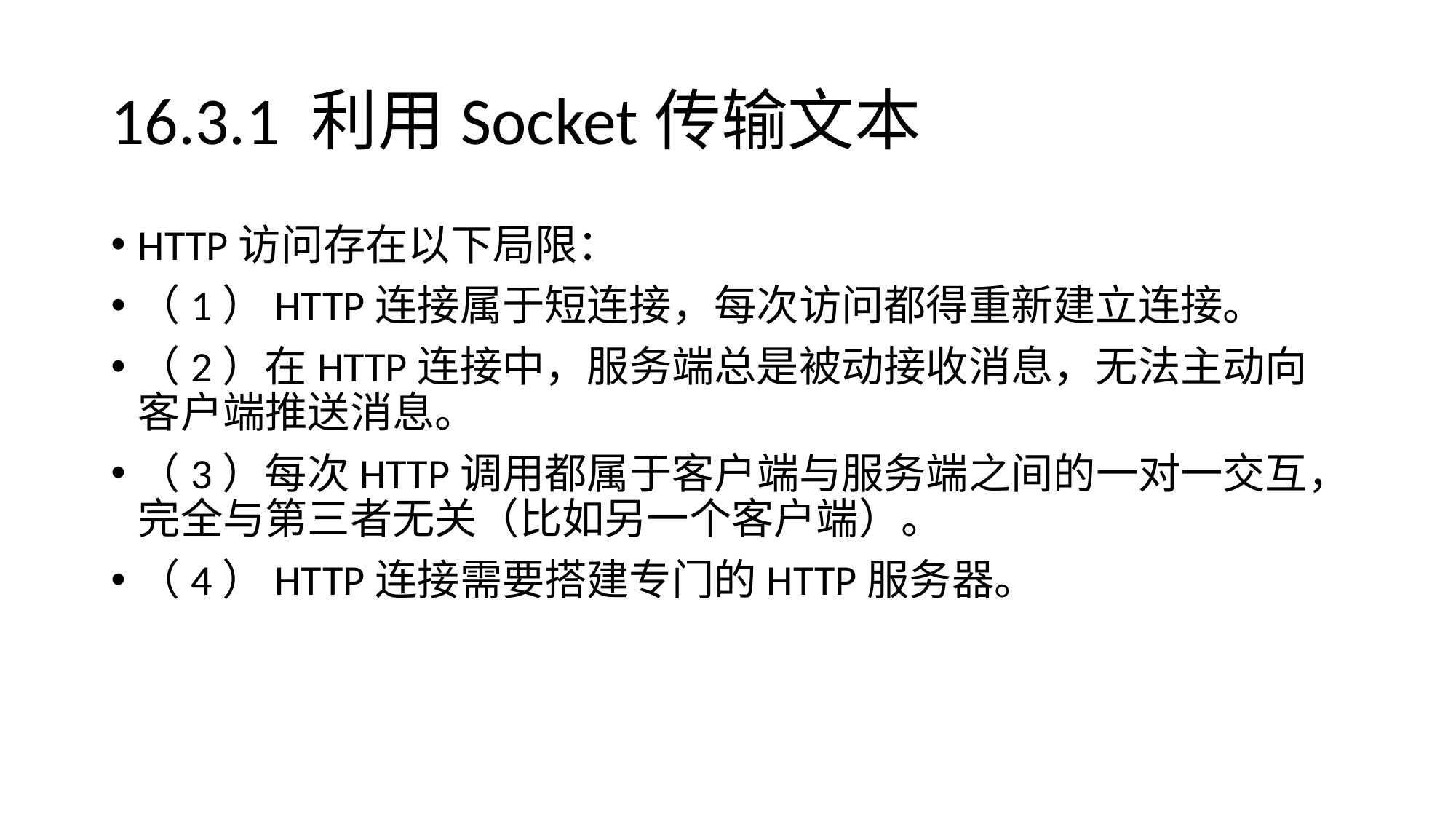

# 16.3.1 利用Socket传输文本
HTTP访问存在以下局限：
（1）HTTP连接属于短连接，每次访问都得重新建立连接。
（2）在HTTP连接中，服务端总是被动接收消息，无法主动向客户端推送消息。
（3）每次HTTP调用都属于客户端与服务端之间的一对一交互，完全与第三者无关（比如另一个客户端）。
（4）HTTP连接需要搭建专门的HTTP服务器。